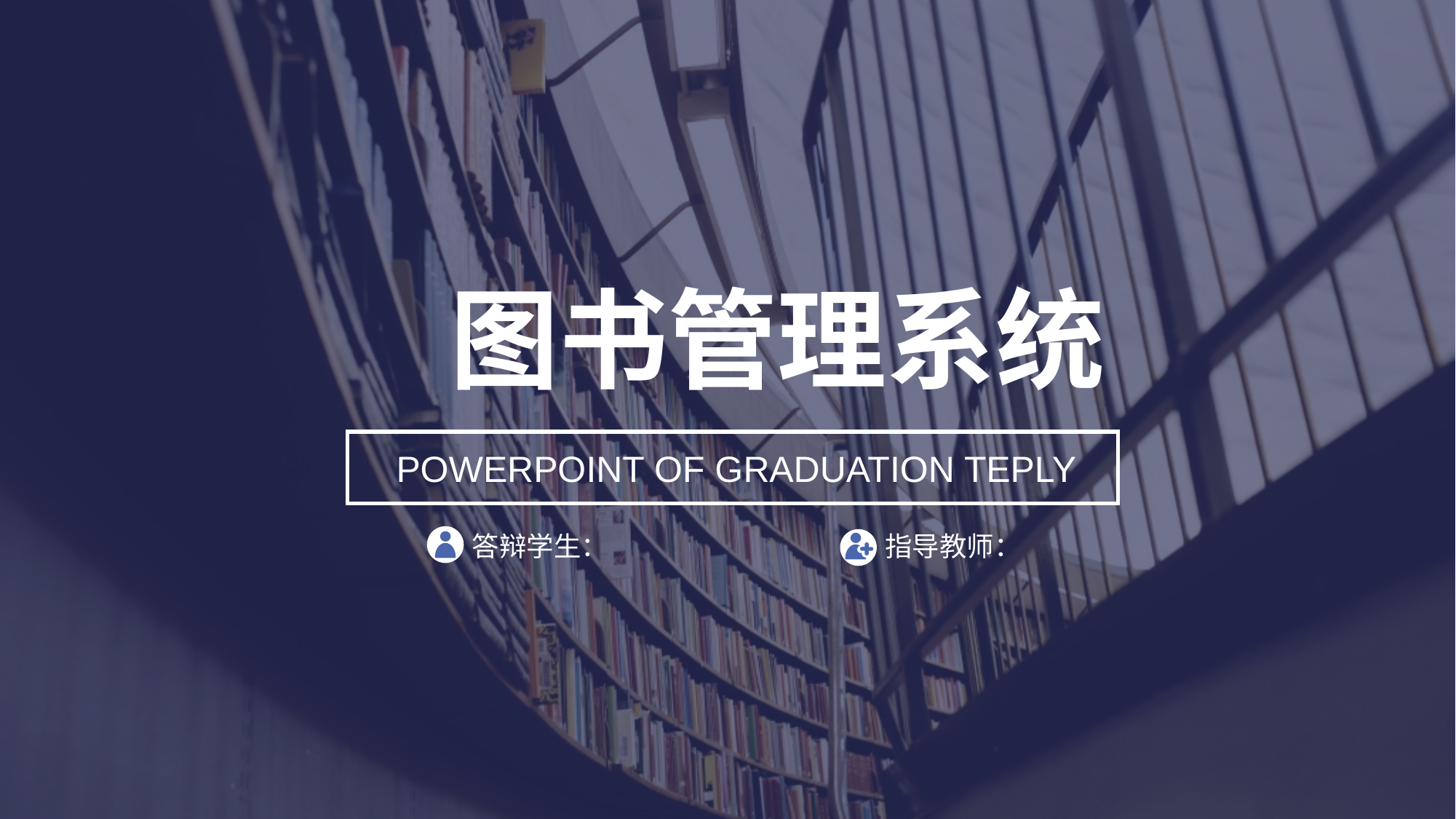

图书管理系统

POWERPOINT OF GRADUATION TEPLY
答辩学生：
指导教师：